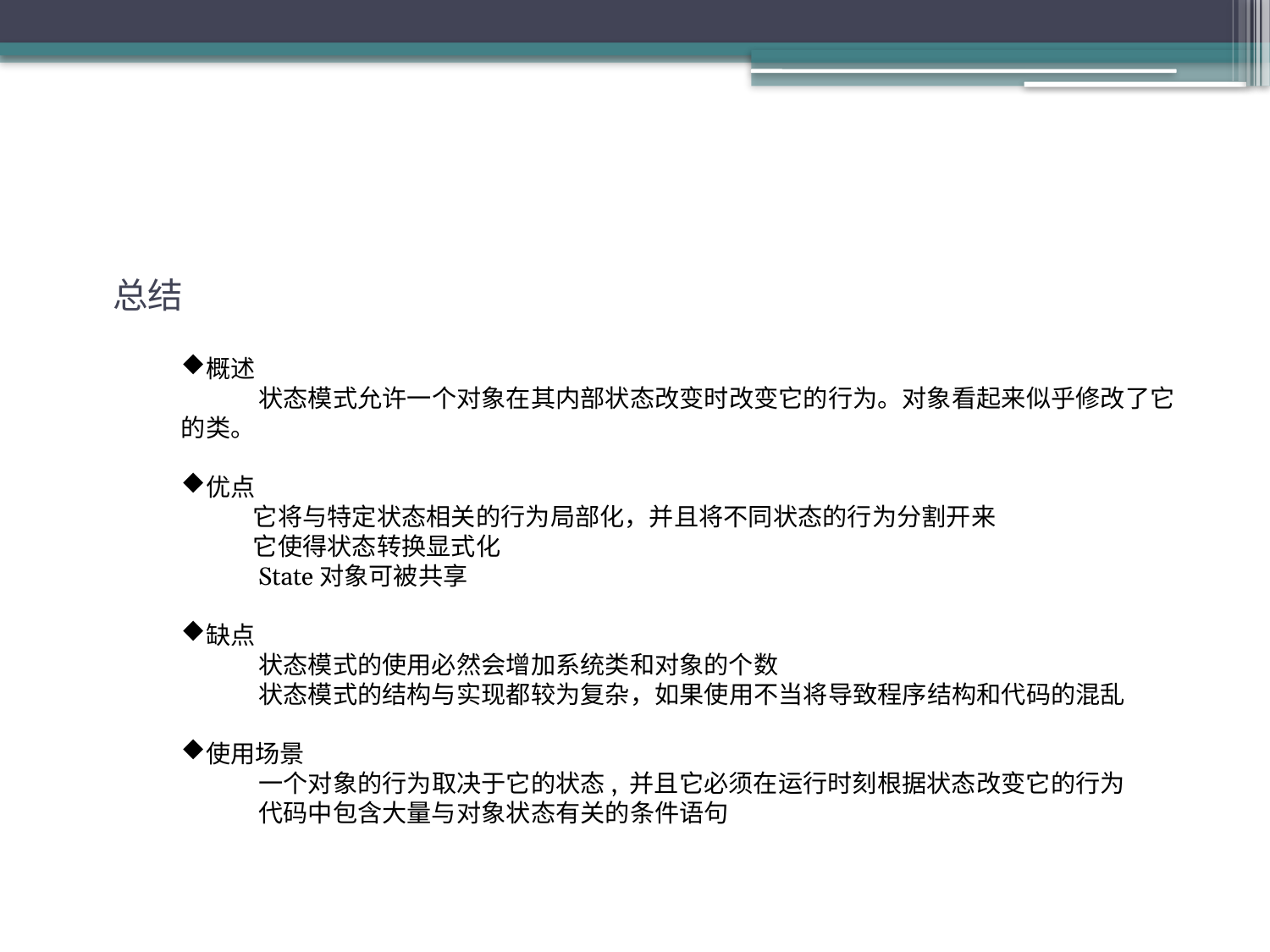

总结
概述
             状态模式允许一个对象在其内部状态改变时改变它的行为。对象看起来似乎修改了它的类。

优点
            它将与特定状态相关的行为局部化，并且将不同状态的行为分割开来
            它使得状态转换显式化
             State对象可被共享

缺点
             状态模式的使用必然会增加系统类和对象的个数
             状态模式的结构与实现都较为复杂，如果使用不当将导致程序结构和代码的混乱

使用场景
             一个对象的行为取决于它的状态, 并且它必须在运行时刻根据状态改变它的行为
             代码中包含大量与对象状态有关的条件语句